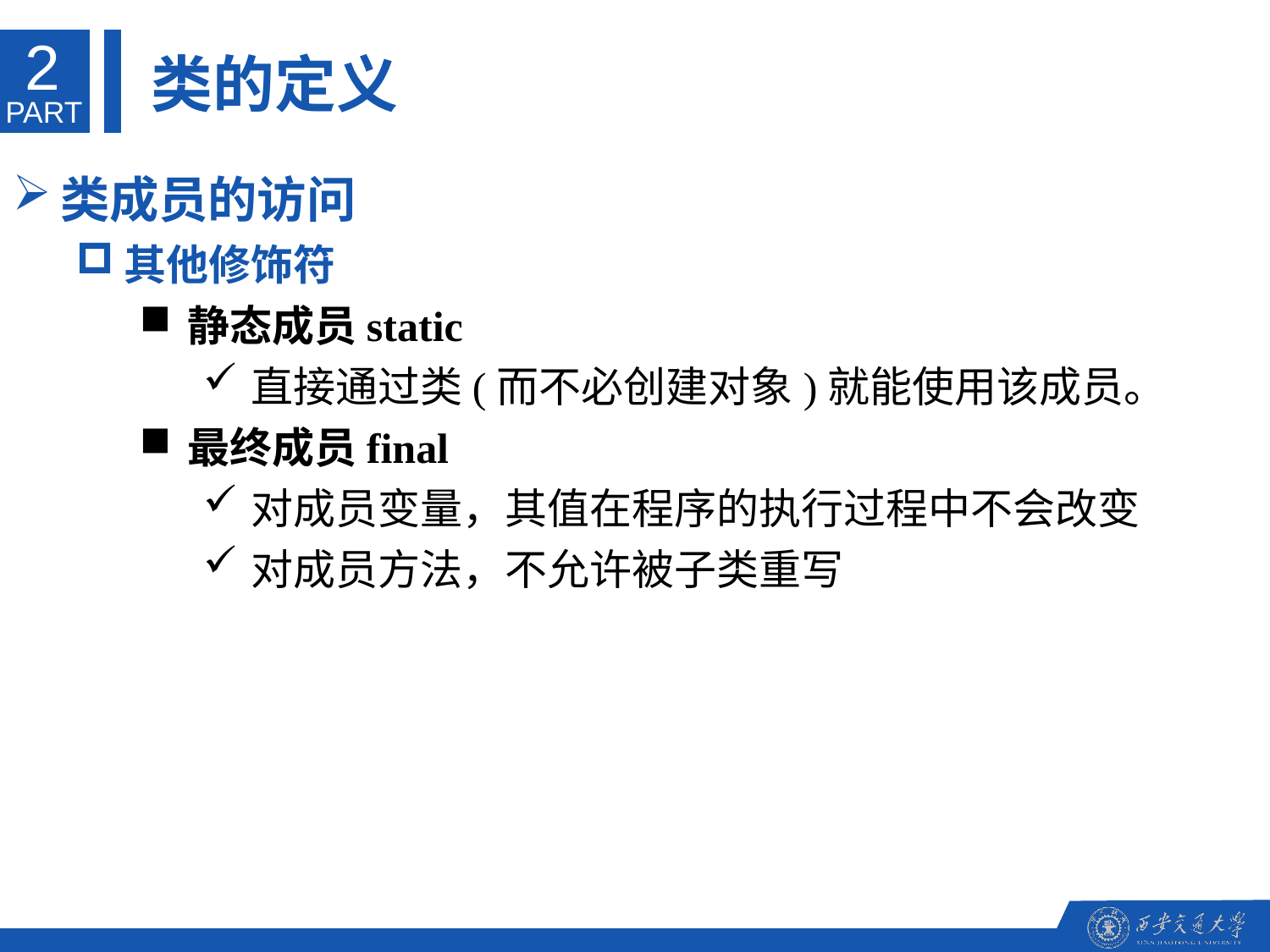

2
类的定义
PART
类成员的访问
其他修饰符
静态成员static
直接通过类(而不必创建对象)就能使用该成员。
最终成员final
对成员变量，其值在程序的执行过程中不会改变
对成员方法，不允许被子类重写